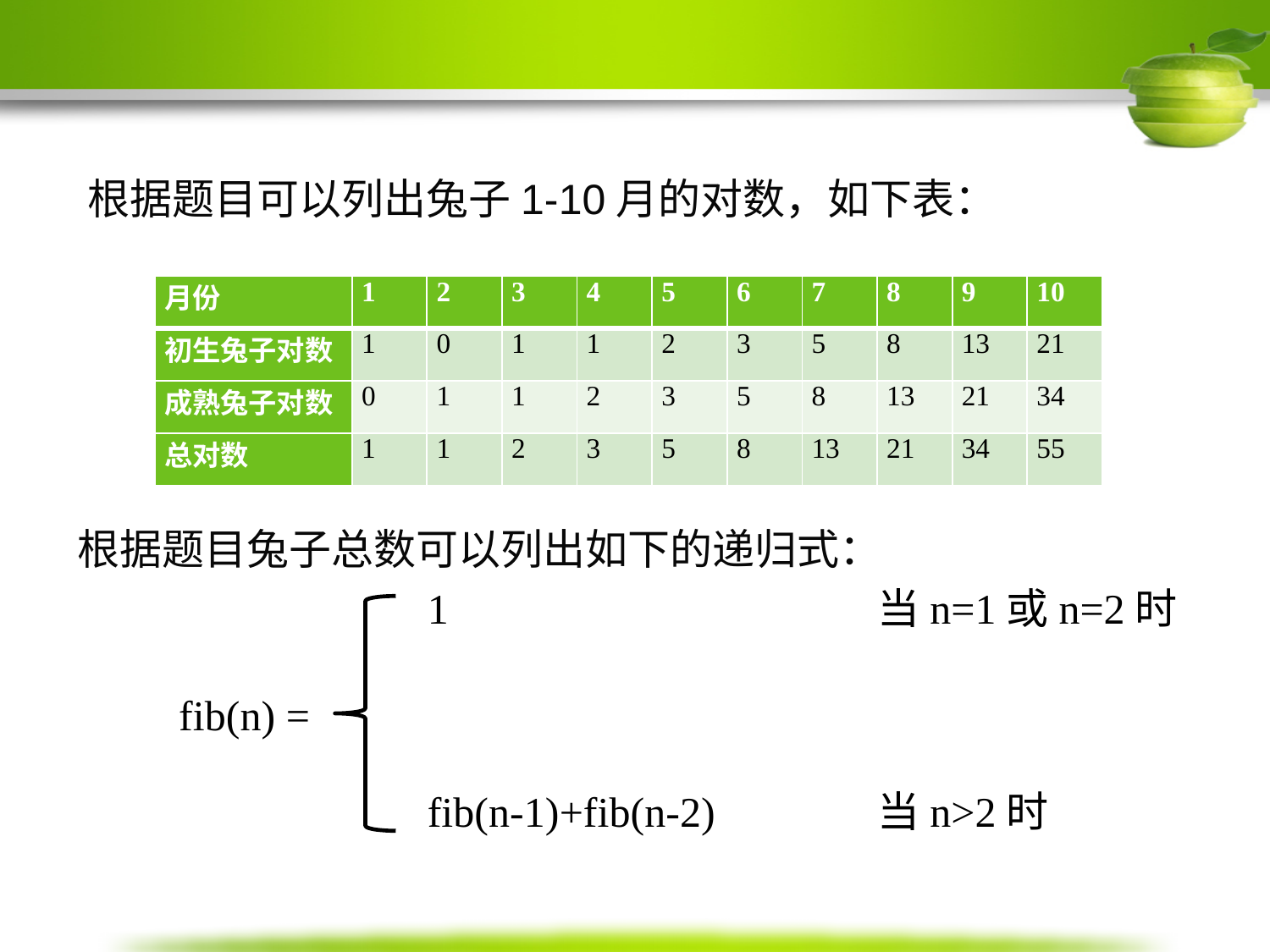

根据题目可以列出兔子1-10月的对数，如下表：
| 月份 | 1 | 2 | 3 | 4 | 5 | 6 | 7 | 8 | 9 | 10 |
| --- | --- | --- | --- | --- | --- | --- | --- | --- | --- | --- |
| 初生兔子对数 | 1 | 0 | 1 | 1 | 2 | 3 | 5 | 8 | 13 | 21 |
| 成熟兔子对数 | 0 | 1 | 1 | 2 | 3 | 5 | 8 | 13 | 21 | 34 |
| 总对数 | 1 | 1 | 2 | 3 | 5 | 8 | 13 | 21 | 34 | 55 |
根据题目兔子总数可以列出如下的递归式：
1

fib(n-1)+fib(n-2)
当n=1或n=2时

当n>2时

fib(n) =